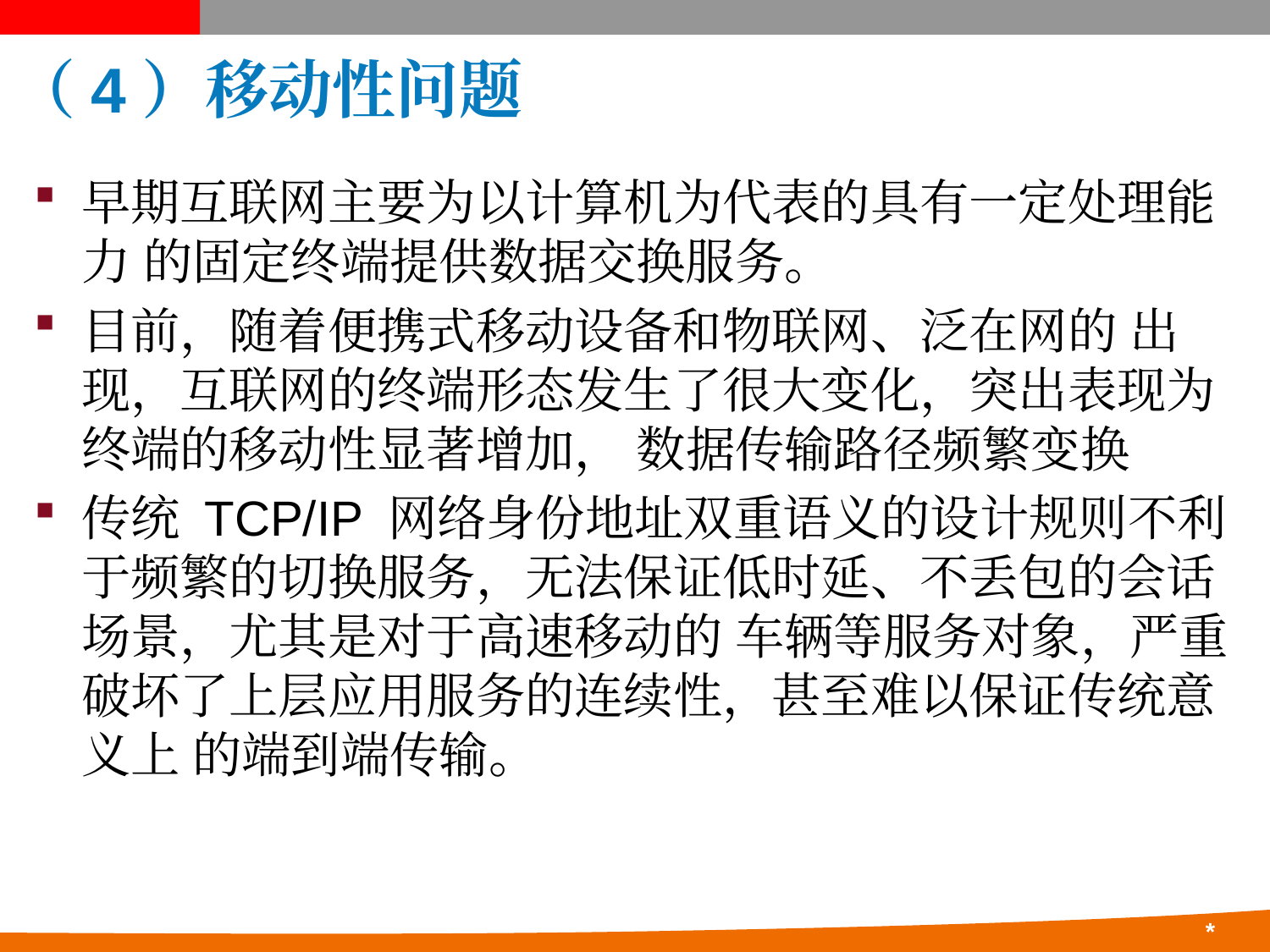

# （4）移动性问题
早期互联网主要为以计算机为代表的具有一定处理能力 的固定终端提供数据交换服务。
目前，随着便携式移动设备和物联网、泛在网的 出现，互联网的终端形态发生了很大变化，突出表现为终端的移动性显著增加， 数据传输路径频繁变换
传统 TCP/IP 网络身份地址双重语义的设计规则不利于频繁的切换服务，无法保证低时延、不丢包的会话场景，尤其是对于高速移动的 车辆等服务对象，严重破坏了上层应用服务的连续性，甚至难以保证传统意义上 的端到端传输。